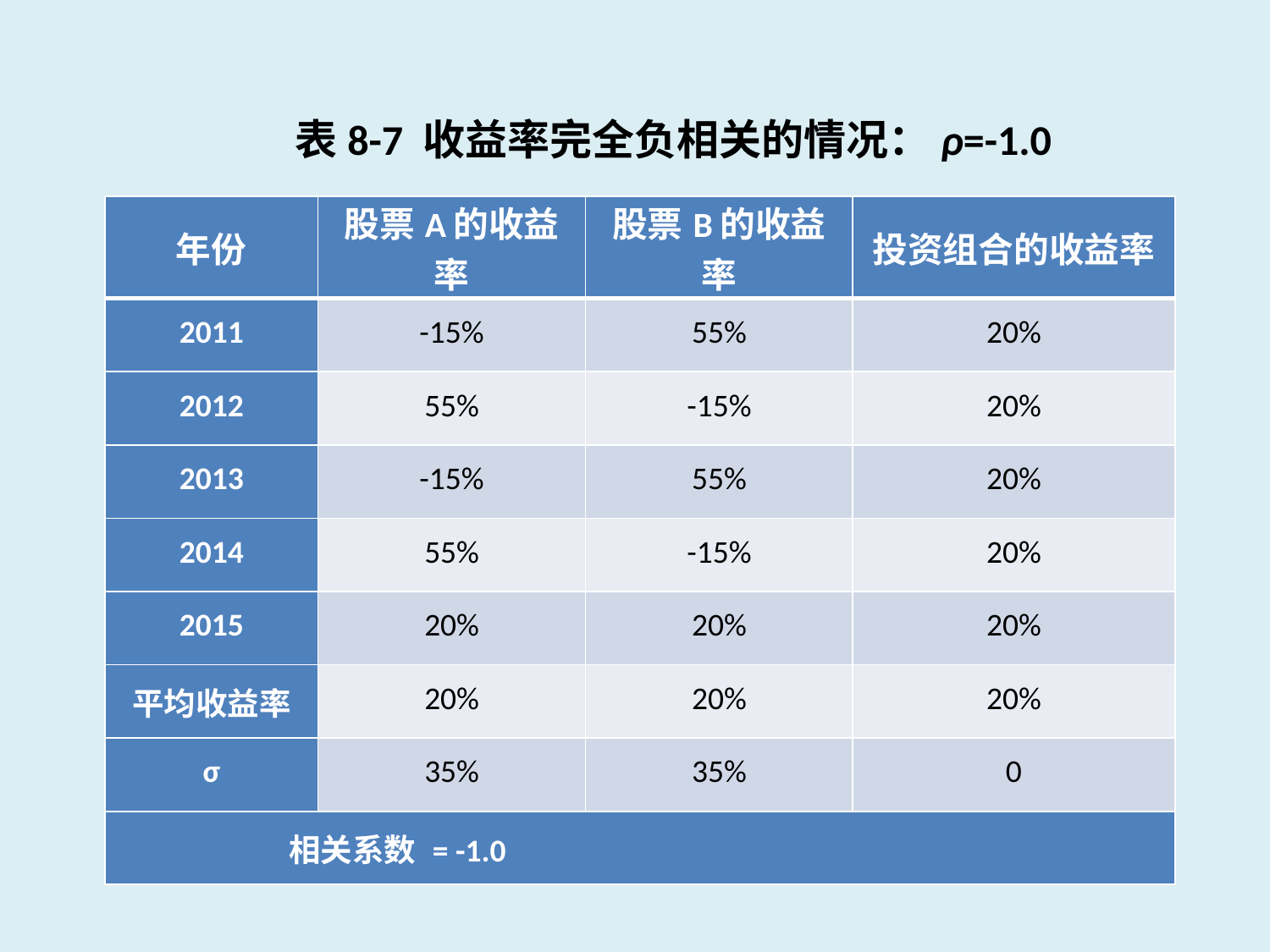

表8-7 收益率完全负相关的情况：ρ=-1.0
| 年份 | 股票A的收益率 | 股票B的收益率 | 投资组合的收益率 |
| --- | --- | --- | --- |
| 2011 | -15% | 55% | 20% |
| 2012 | 55% | -15% | 20% |
| 2013 | -15% | 55% | 20% |
| 2014 | 55% | -15% | 20% |
| 2015 | 20% | 20% | 20% |
| 平均收益率 | 20% | 20% | 20% |
| σ | 35% | 35% | 0 |
| 相关系数 = -1.0 |  |  |  |